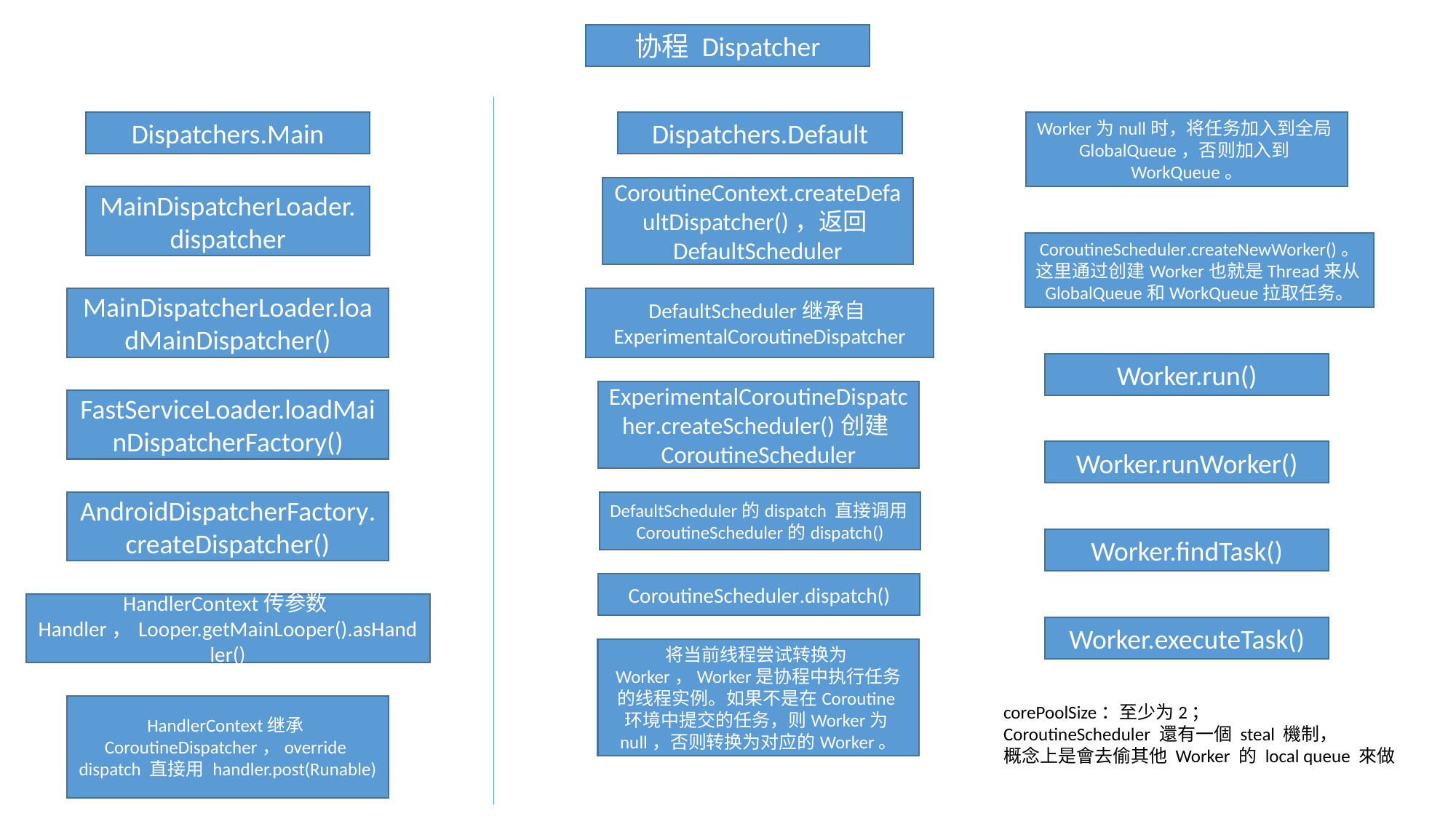

协程 Dispatcher
Dispatchers.Main
Dispatchers.Default
Worker为null时，将任务加入到全局GlobalQueue，否则加入到WorkQueue。
CoroutineContext.createDefaultDispatcher()，返回DefaultScheduler
MainDispatcherLoader.dispatcher
CoroutineScheduler.createNewWorker()。这里通过创建Worker也就是Thread来从GlobalQueue和WorkQueue拉取任务。
MainDispatcherLoader.loadMainDispatcher()
DefaultScheduler继承自ExperimentalCoroutineDispatcher
Worker.run()
ExperimentalCoroutineDispatcher.createScheduler()创建CoroutineScheduler
FastServiceLoader.loadMainDispatcherFactory()
Worker.runWorker()
AndroidDispatcherFactory.createDispatcher()
DefaultScheduler的dispatch 直接调用CoroutineScheduler的dispatch()
Worker.findTask()
CoroutineScheduler.dispatch()
HandlerContext传参数Handler，Looper.getMainLooper().asHandler()
Worker.executeTask()
将当前线程尝试转换为Worker，Worker是协程中执行任务的线程实例。如果不是在Coroutine环境中提交的任务，则Worker为null，否则转换为对应的Worker。
HandlerContext继承CoroutineDispatcher，override  dispatch 直接用 handler.post(Runable)
corePoolSize：至少为2；
CoroutineScheduler 還有一個 steal 機制，
概念上是會去偷其他 Worker 的 local queue 來做